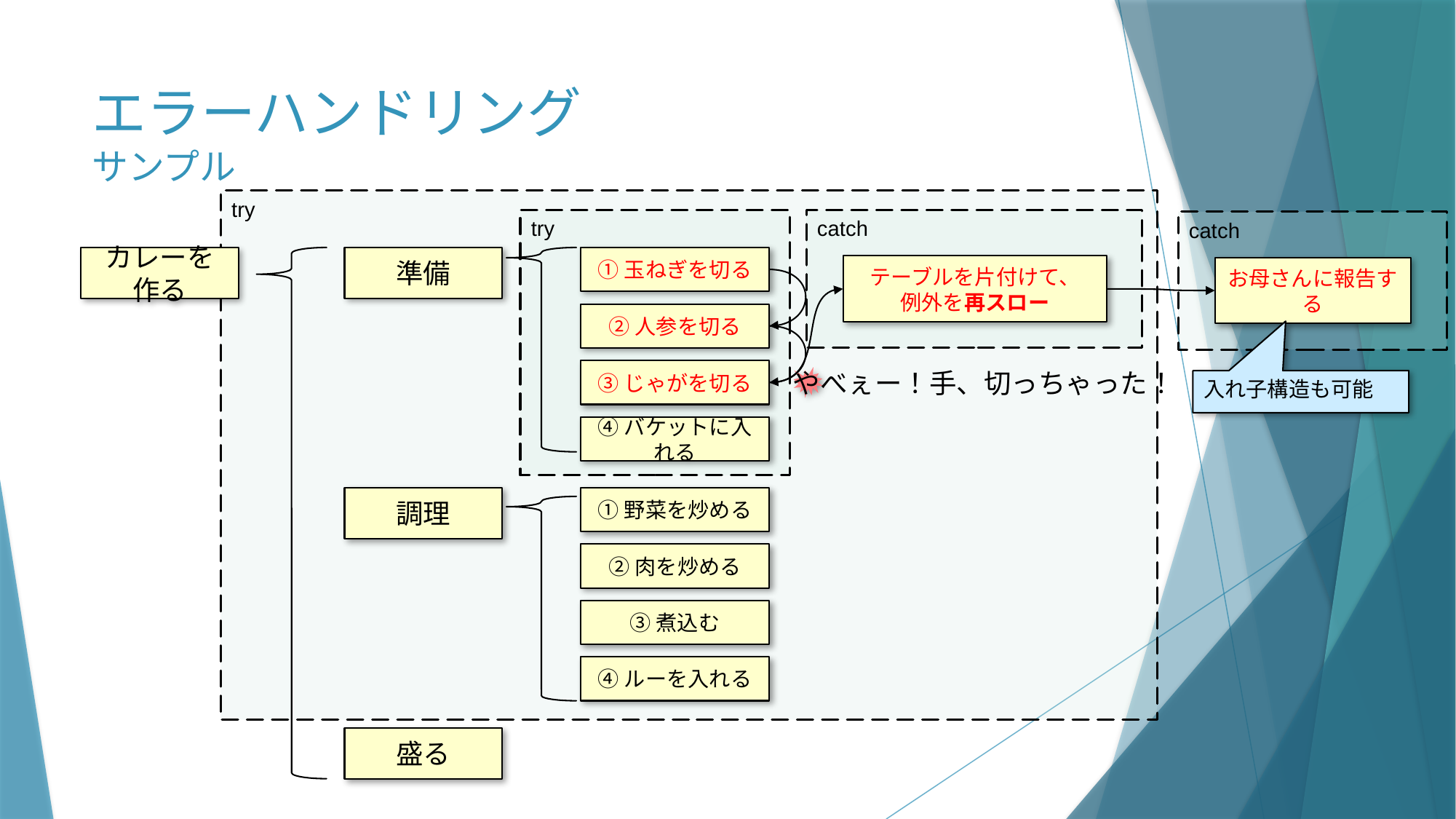

# エラーハンドリング サンプル
try
try
catch
catch
カレーを作る

準備

①玉ねぎを切る
テーブルを片付けて、
例外を再スロー
お母さんに報告する
②人参を切る
③じゃがを切る
やべぇー！手、切っちゃった！

入れ子構造も可能
④バケットに入れる
調理
①野菜を炒める

②肉を炒める
③煮込む
④ルーを入れる
盛る